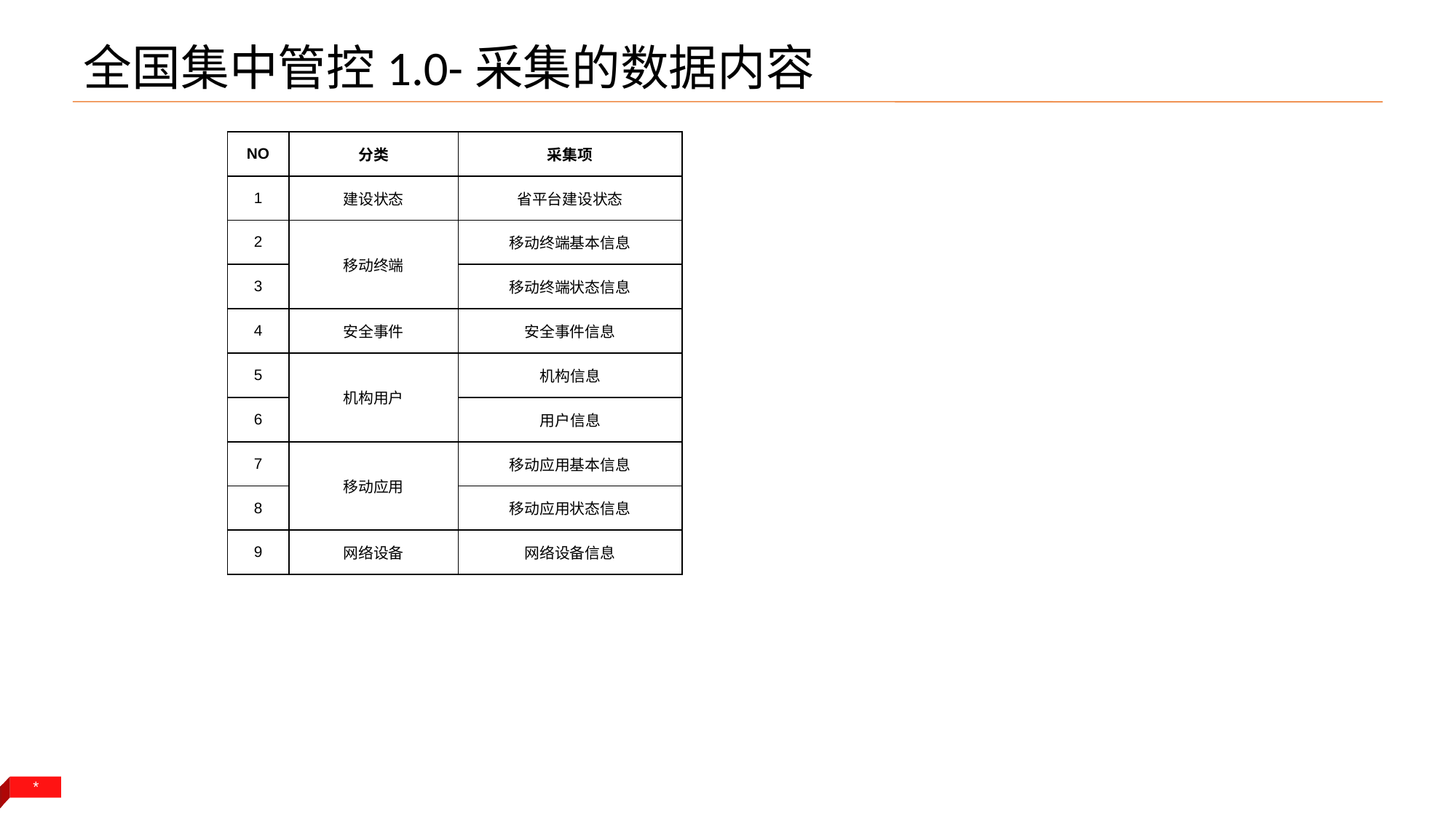

# 全国集中管控1.0-采集的数据内容

| NO | 分类 | 采集项 |
| --- | --- | --- |
| 1 | 建设状态 | 省平台建设状态 |
| 2 | 移动终端 | 移动终端基本信息 |
| 3 |  | 移动终端状态信息 |
| 4 | 安全事件 | 安全事件信息 |
| 5 | 机构用户 | 机构信息 |
| 6 |  | 用户信息 |
| 7 | 移动应用 | 移动应用基本信息 |
| 8 |  | 移动应用状态信息 |
| 9 | 网络设备 | 网络设备信息 |
*